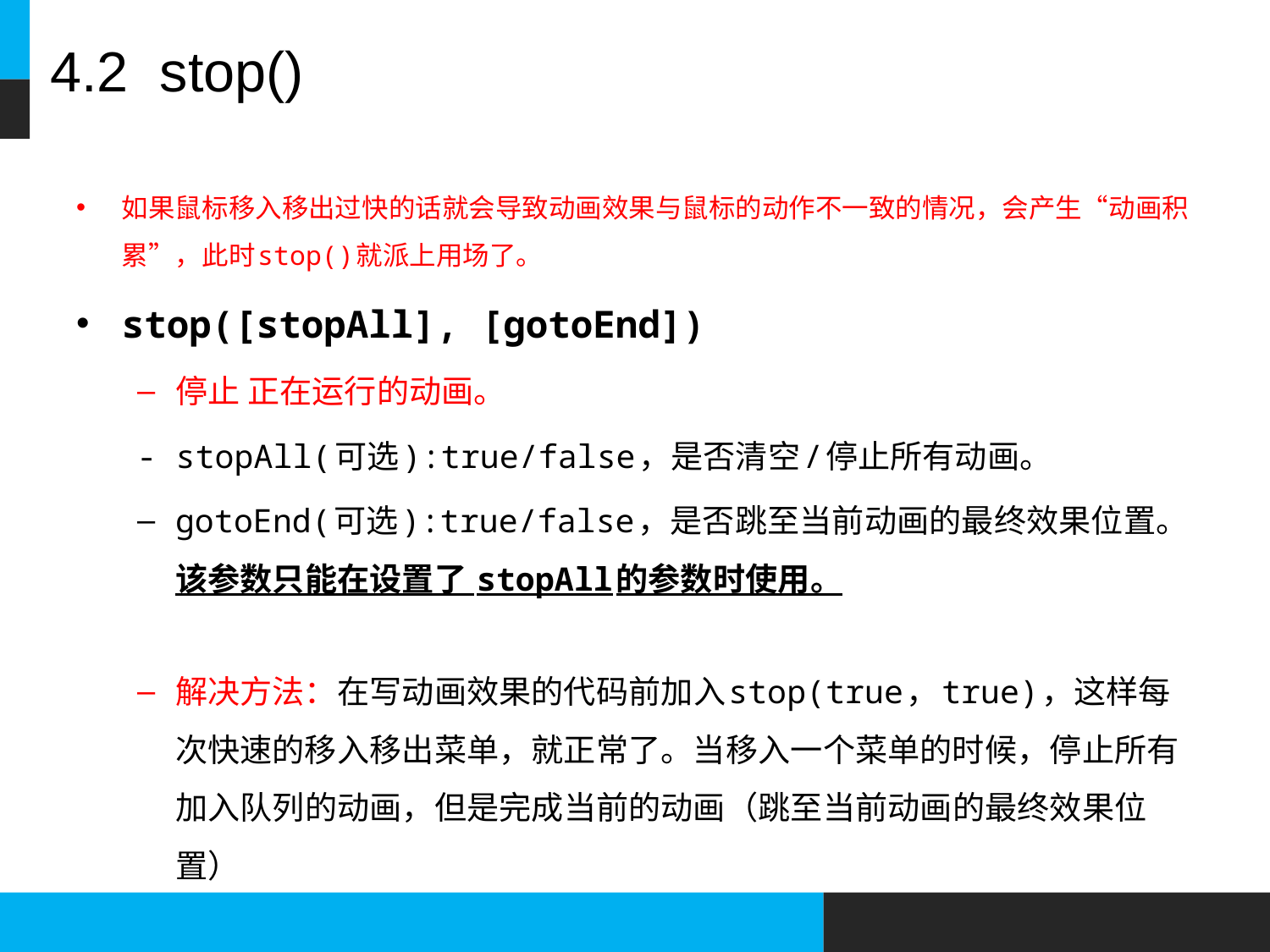

# 4.2  stop()
如果鼠标移入移出过快的话就会导致动画效果与鼠标的动作不一致的情况，会产生“动画积累”，此时stop()就派上用场了。
stop([stopAll], [gotoEnd])
停止 正在运行的动画。
- stopAll(可选):true/false，是否清空/停止所有动画。
gotoEnd(可选):true/false，是否跳至当前动画的最终效果位置。该参数只能在设置了 stopAll的参数时使用。

解决方法：在写动画效果的代码前加入stop(true，true)，这样每次快速的移入移出菜单，就正常了。当移入一个菜单的时候，停止所有加入队列的动画，但是完成当前的动画（跳至当前动画的最终效果位置）